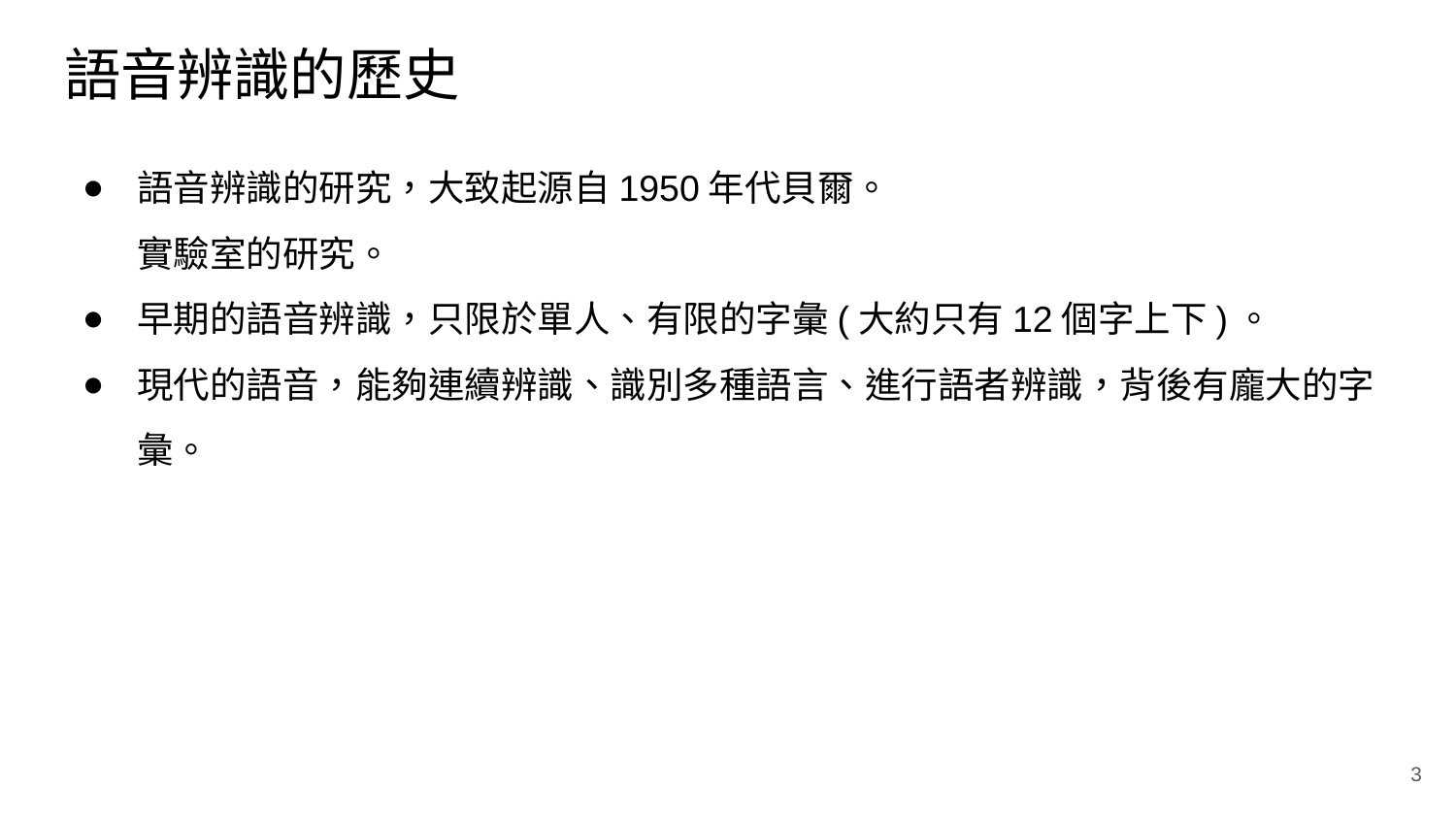

# 語音辨識的歷史
語音辨識的研究，大致起源自1950年代貝爾。
實驗室的研究。
早期的語音辨識，只限於單人、有限的字彙(大約只有12個字上下)。
現代的語音，能夠連續辨識、識別多種語言、進行語者辨識，背後有龐大的字彙。

3